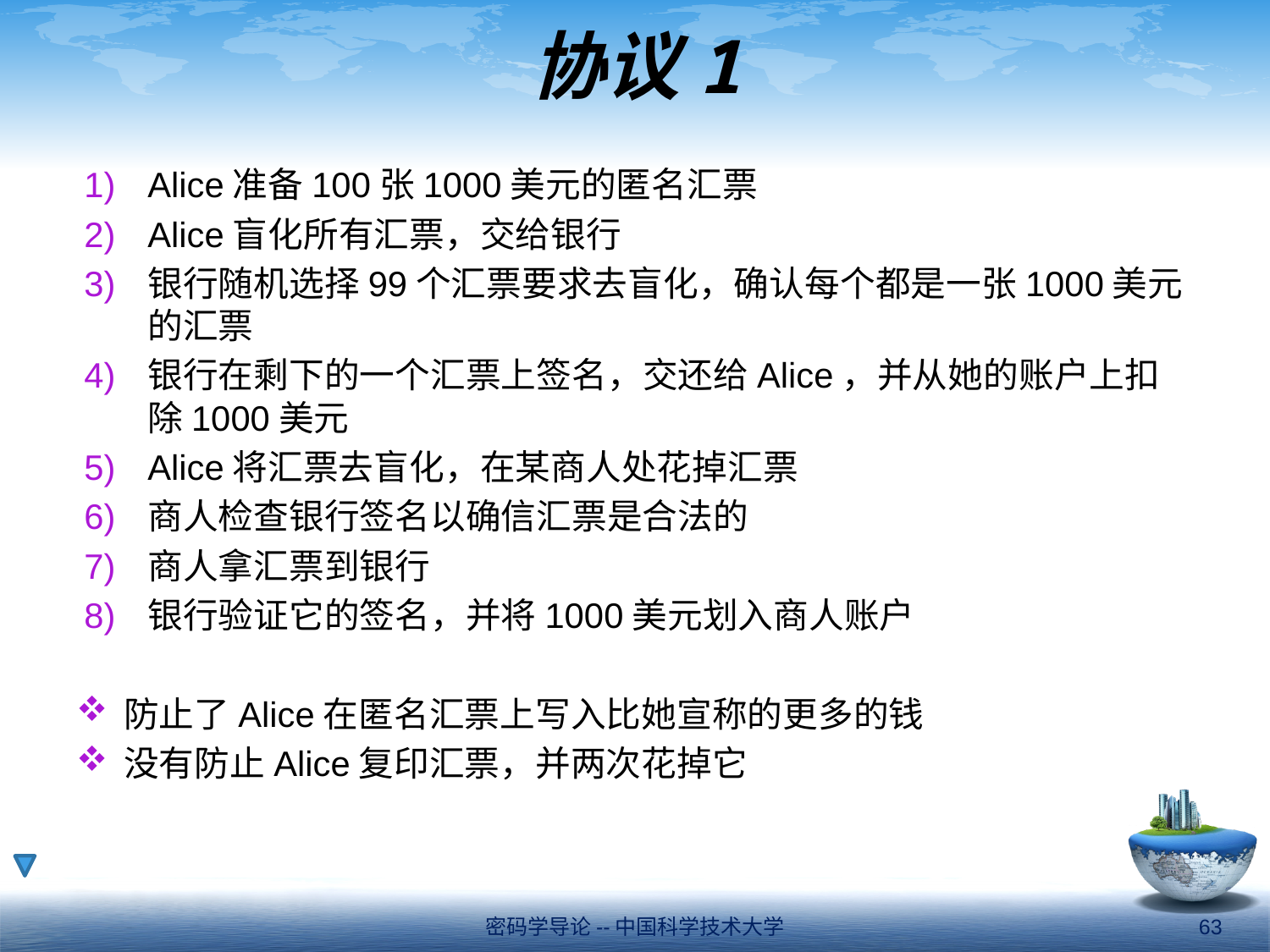

# 协议1
Alice准备100张1000美元的匿名汇票
Alice盲化所有汇票，交给银行
银行随机选择99个汇票要求去盲化，确认每个都是一张1000美元的汇票
银行在剩下的一个汇票上签名，交还给Alice，并从她的账户上扣除1000美元
Alice将汇票去盲化，在某商人处花掉汇票
商人检查银行签名以确信汇票是合法的
商人拿汇票到银行
银行验证它的签名，并将1000美元划入商人账户

防止了Alice在匿名汇票上写入比她宣称的更多的钱
没有防止Alice复印汇票，并两次花掉它

密码学导论--中国科学技术大学
63